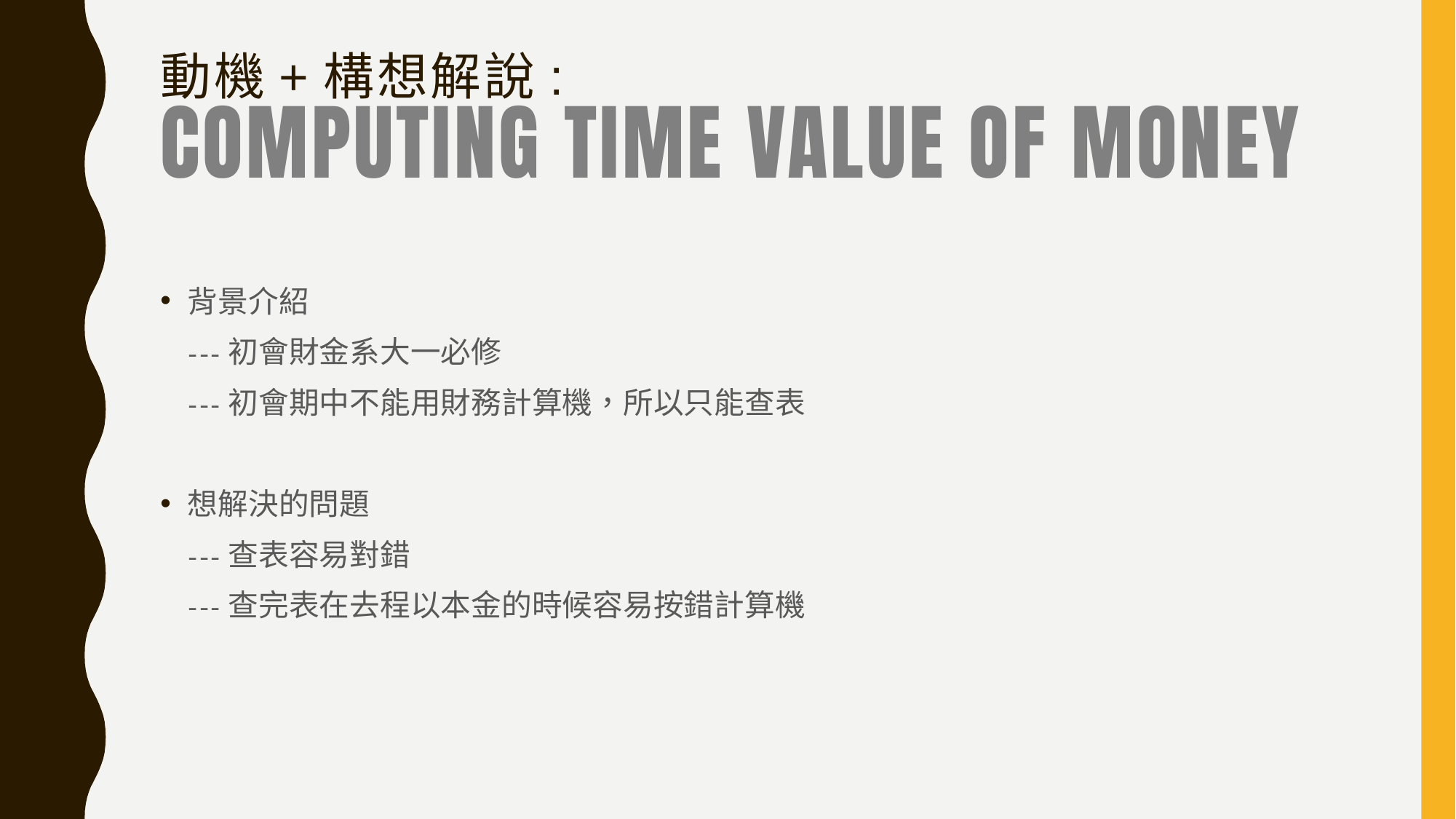

# 動機+構想解說: Computing Time Value of Money
背景介紹
   ---初會財金系大一必修
   ---初會期中不能用財務計算機，所以只能查表

想解決的問題
   ---查表容易對錯
   ---查完表在去程以本金的時候容易按錯計算機